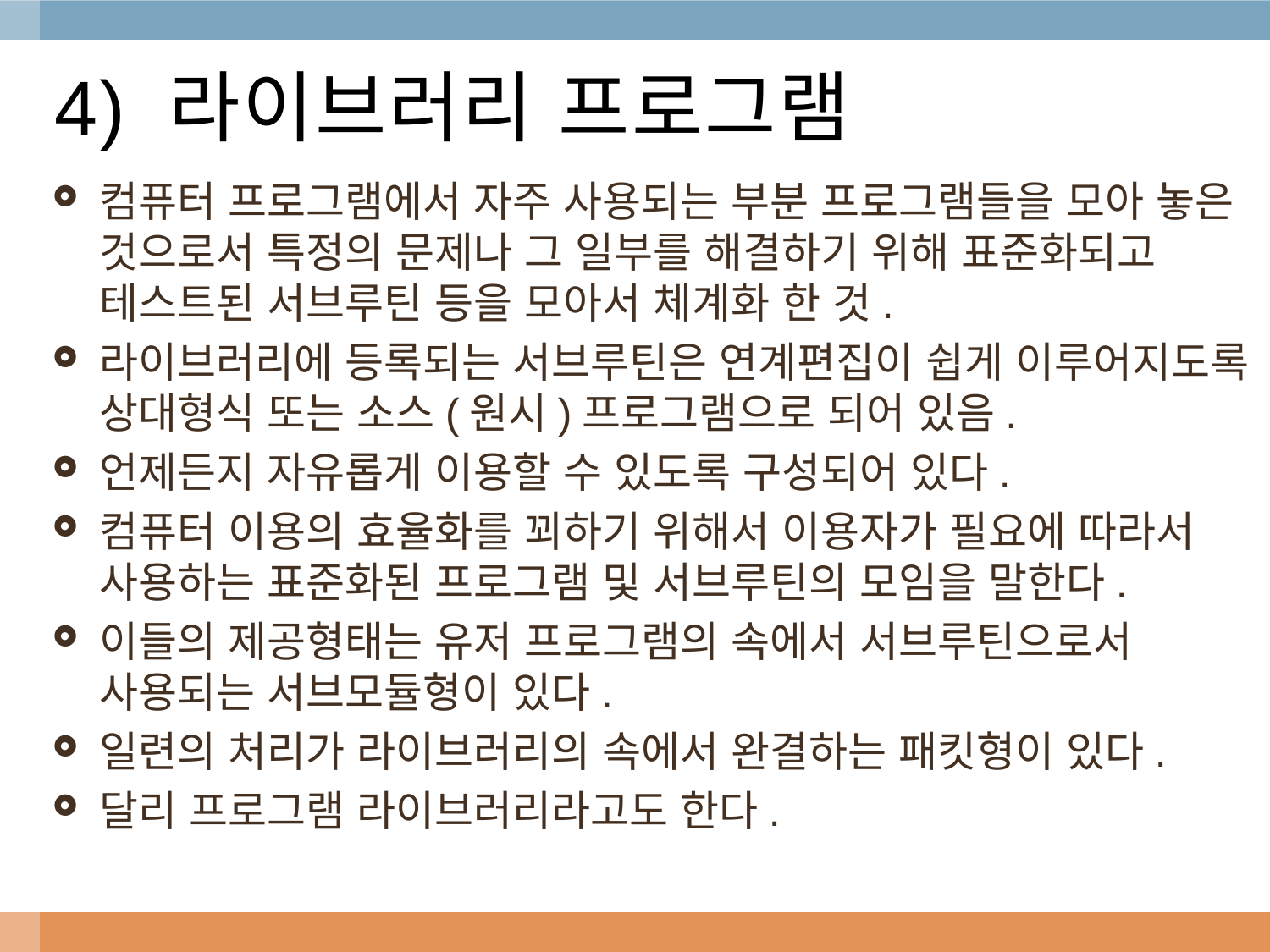

# 4) 라이브러리 프로그램
컴퓨터 프로그램에서 자주 사용되는 부분 프로그램들을 모아 놓은 것으로서 특정의 문제나 그 일부를 해결하기 위해 표준화되고 테스트된 서브루틴 등을 모아서 체계화 한 것.
라이브러리에 등록되는 서브루틴은 연계편집이 쉽게 이루어지도록 상대형식 또는 소스(원시)프로그램으로 되어 있음.
언제든지 자유롭게 이용할 수 있도록 구성되어 있다.
컴퓨터 이용의 효율화를 꾀하기 위해서 이용자가 필요에 따라서 사용하는 표준화된 프로그램 및 서브루틴의 모임을 말한다.
이들의 제공형태는 유저 프로그램의 속에서 서브루틴으로서 사용되는 서브모듈형이 있다.
일련의 처리가 라이브러리의 속에서 완결하는 패킷형이 있다.
달리 프로그램 라이브러리라고도 한다.